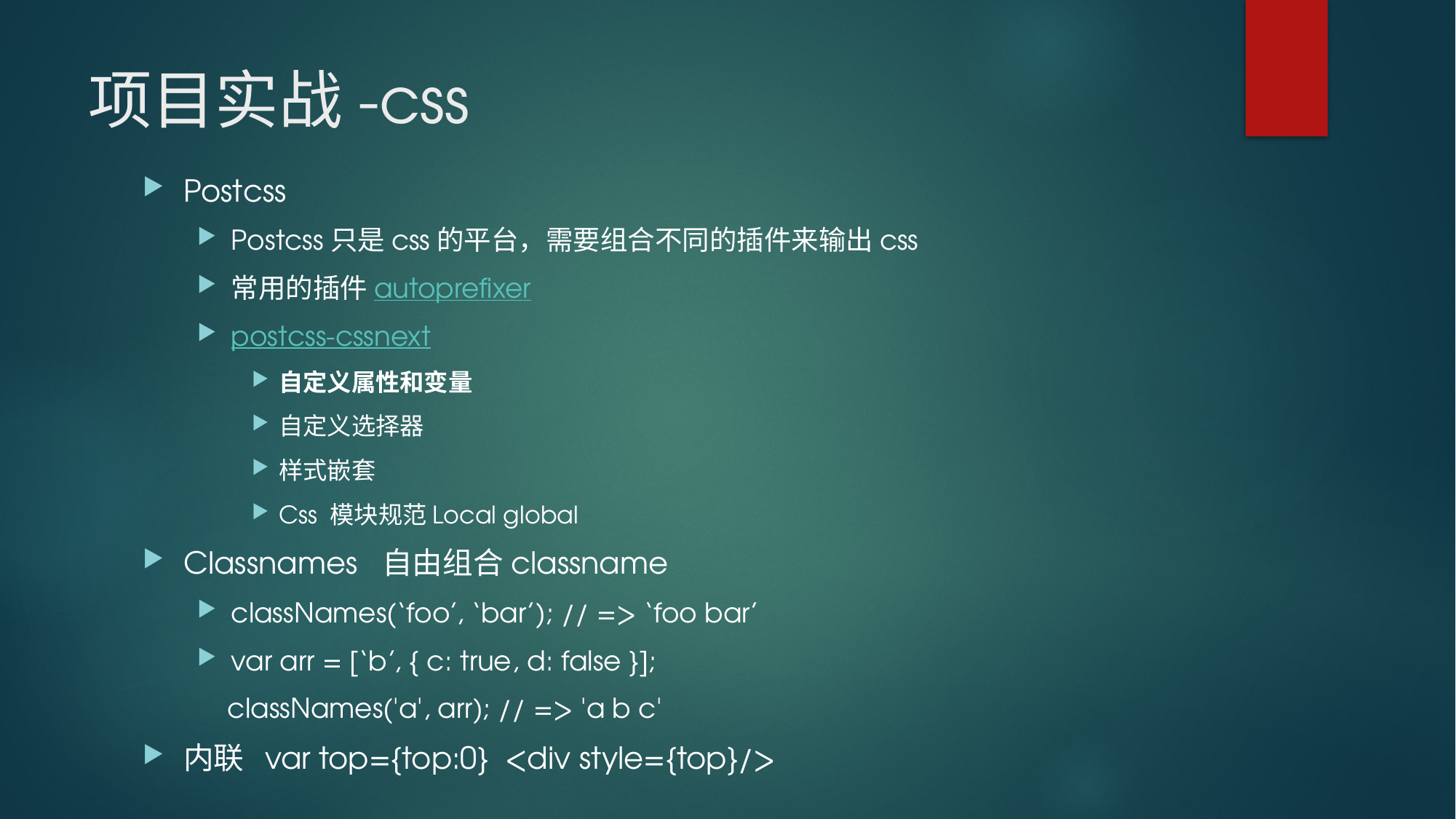

# 项目实战-css
Postcss
Postcss只是css的平台，需要组合不同的插件来输出css
常用的插件autoprefixer
postcss-cssnext
自定义属性和变量
自定义选择器
样式嵌套
Css 模块规范Local global
Classnames  自由组合classname
classNames(‘foo’, ‘bar’); // => ‘foo bar’
var arr = [‘b’, { c: true, d: false }];
    classNames('a', arr); // => 'a b c'
内联  var top={top:0}  <div style={top}/>